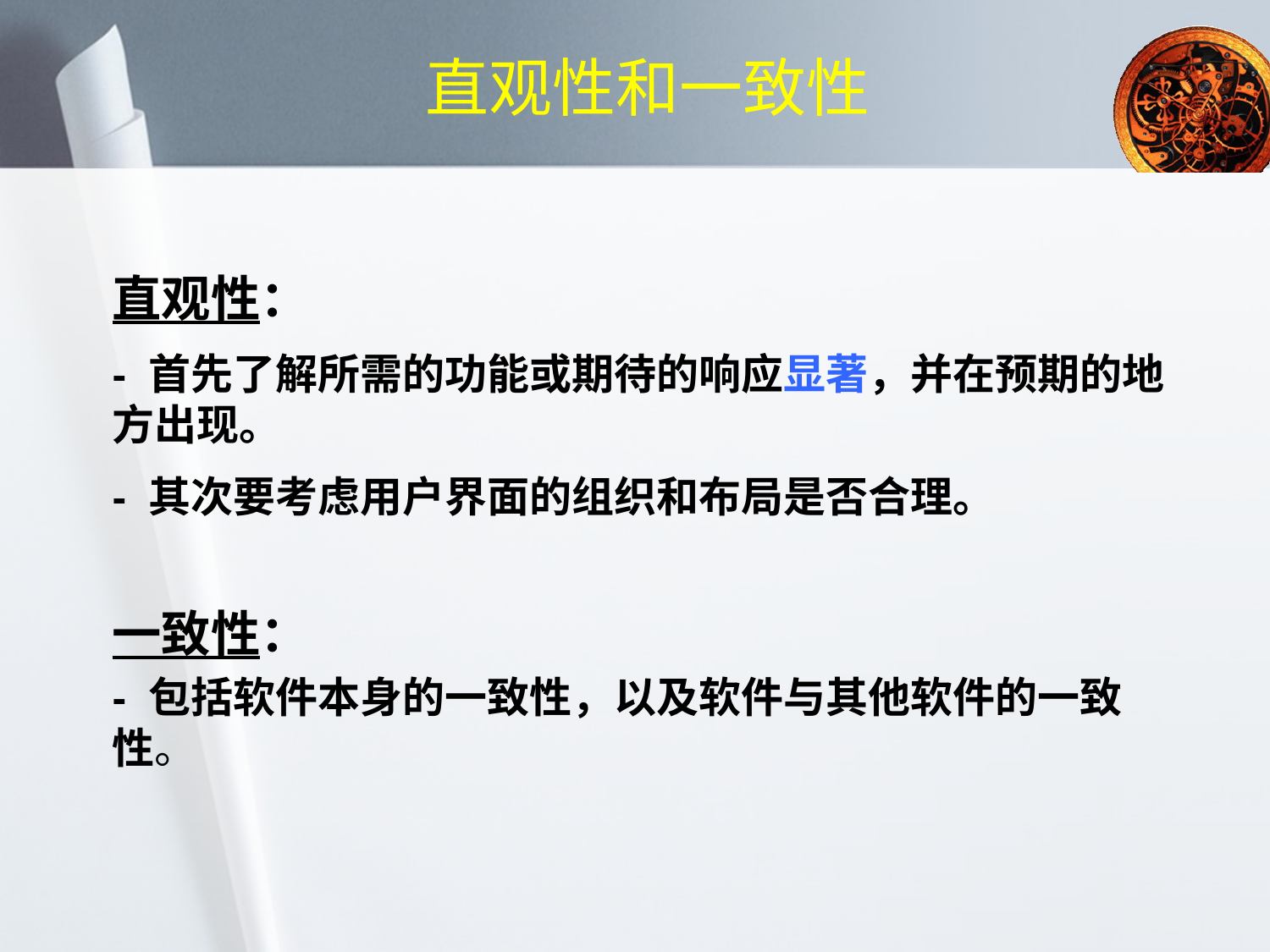

# 直观性和一致性
直观性：
- 首先了解所需的功能或期待的响应显著，并在预期的地方出现。
- 其次要考虑用户界面的组织和布局是否合理。

一致性：
- 包括软件本身的一致性，以及软件与其他软件的一致性。